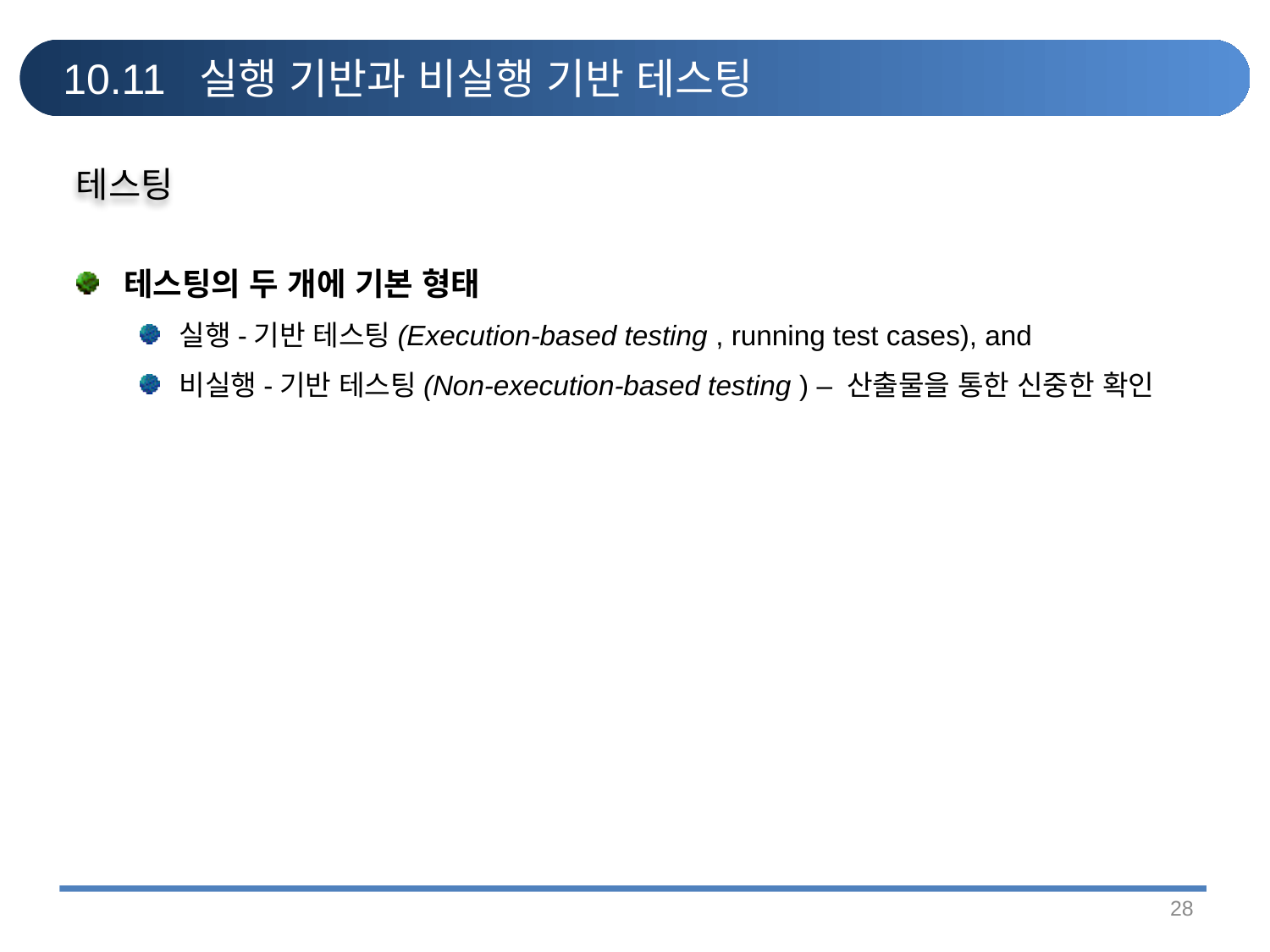

# 10.11  실행 기반과 비실행 기반 테스팅
테스팅
테스팅의 두 개에 기본 형태
실행-기반 테스팅(Execution-based testing , running test cases), and
비실행-기반 테스팅(Non-execution-based testing ) – 산출물을 통한 신중한 확인
28